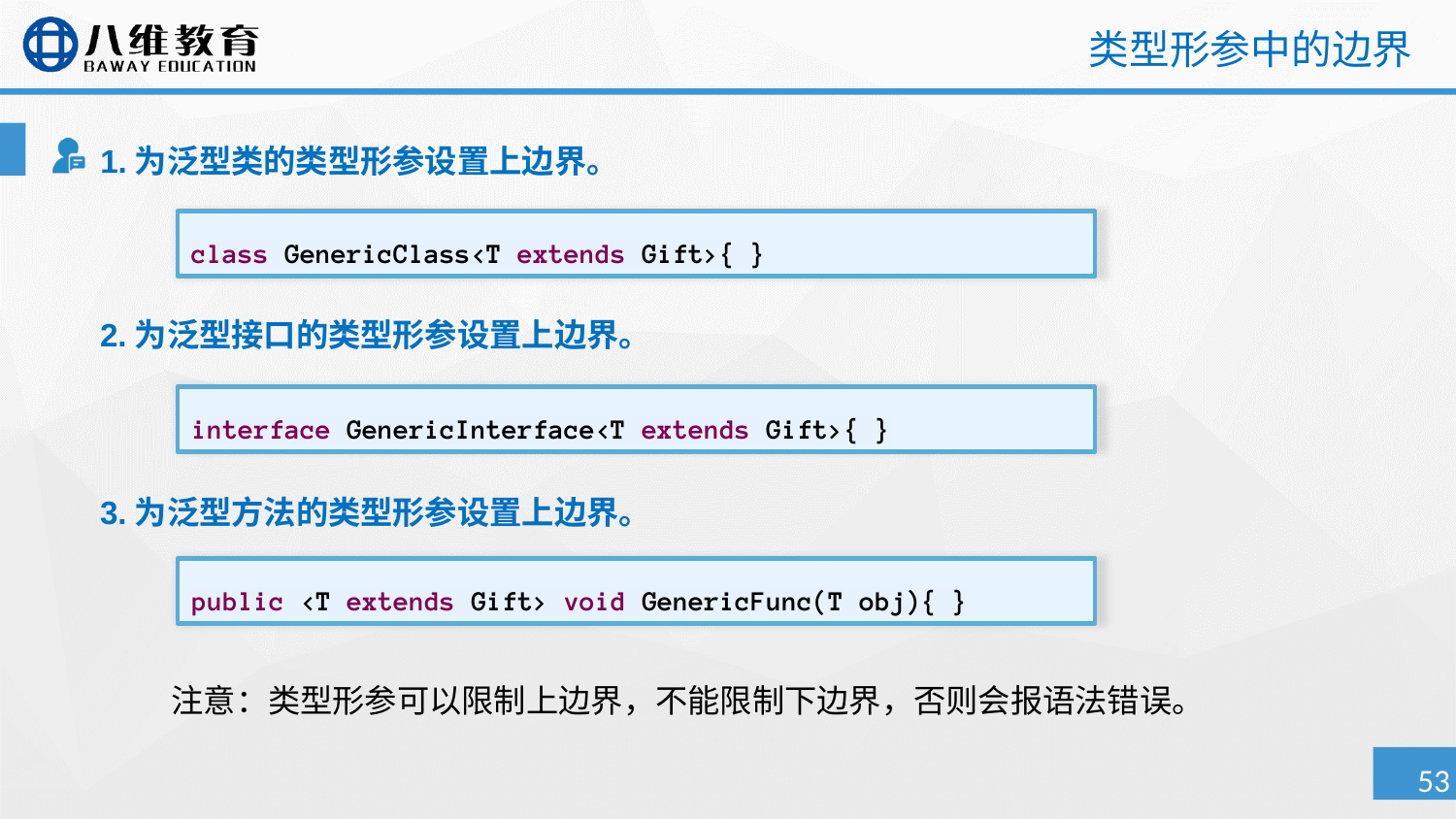

# 类型形参中的边界
1.为泛型类的类型形参设置上边界。
class GenericClass<T extends Gift>{ }
2.为泛型接口的类型形参设置上边界。
interface GenericInterface<T extends Gift>{ }
3.为泛型方法的类型形参设置上边界。
public <T extends Gift> void GenericFunc(T obj){ }
注意：类型形参可以限制上边界，不能限制下边界，否则会报语法错误。